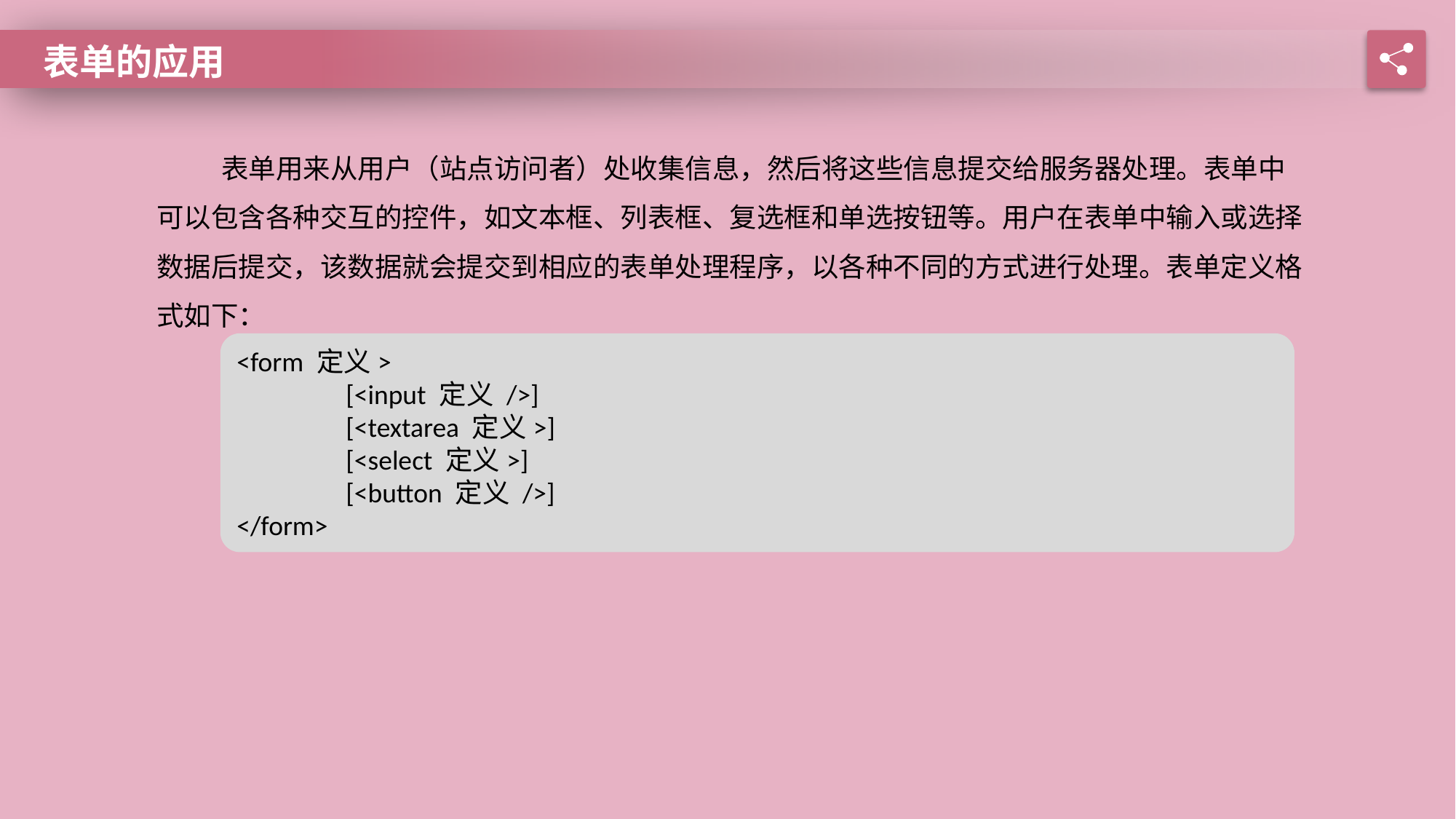

表单的应用
表单用来从用户（站点访问者）处收集信息，然后将这些信息提交给服务器处理。表单中可以包含各种交互的控件，如文本框、列表框、复选框和单选按钮等。用户在表单中输入或选择数据后提交，该数据就会提交到相应的表单处理程序，以各种不同的方式进行处理。表单定义格式如下：
<form 定义>
	[<input 定义 />]
	[<textarea 定义>]
	[<select 定义>]
	[<button 定义 />]
</form>